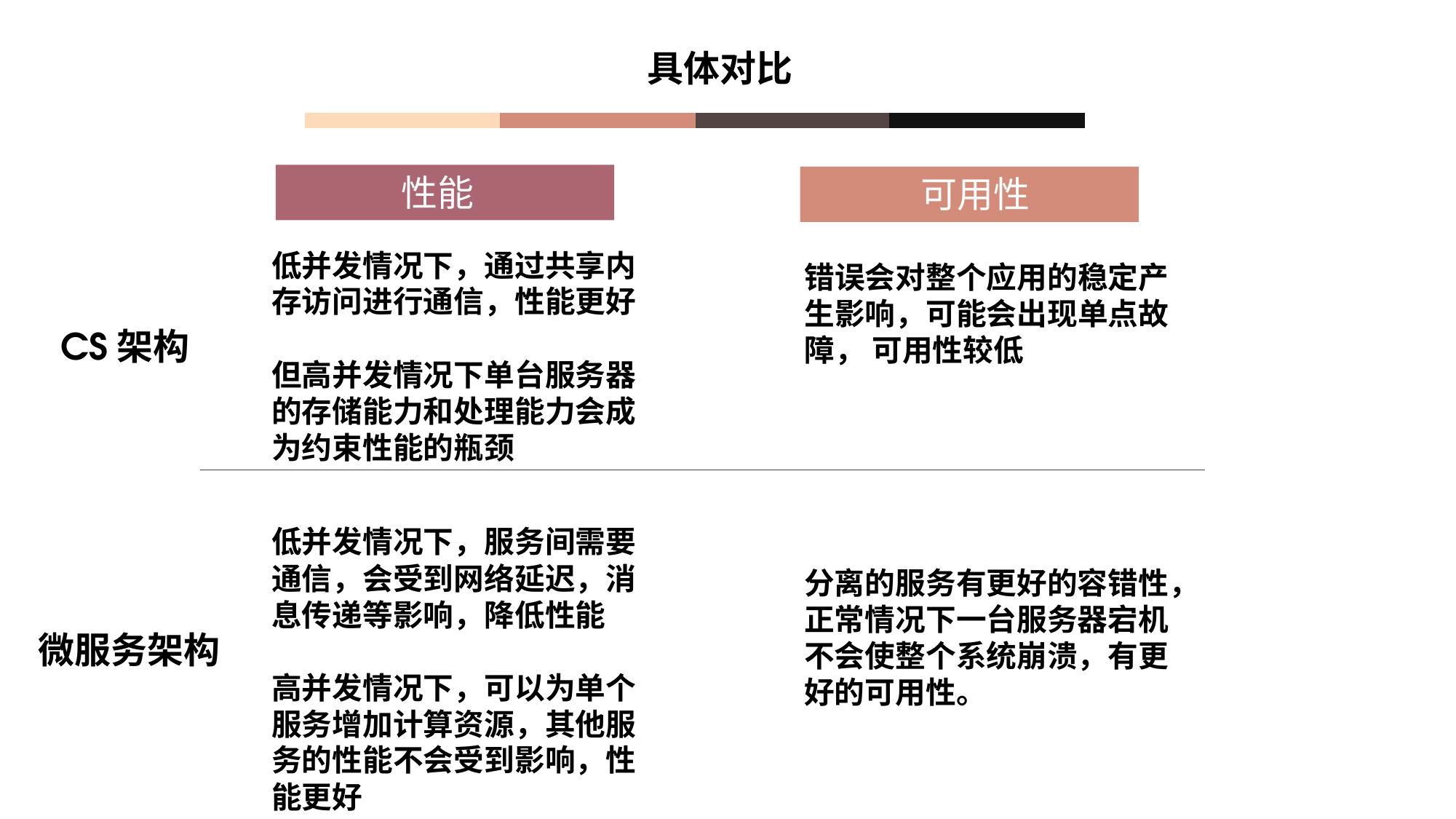

具体对比
性能

可用性

低并发情况下，通过共享内存访问进行通信，性能更好

但高并发情况下单台服务器的存储能力和处理能力会成为约束性能的瓶颈

错误会对整个应用的稳定产生影响，可能会出现单点故障， 可用性较低
CS架构
低并发情况下，服务间需要通信，会受到网络延迟，消息传递等影响，降低性能

高并发情况下，可以为单个服务增加计算资源，其他服务的性能不会受到影响，性能更好
分离的服务有更好的容错性，正常情况下一台服务器宕机不会使整个系统崩溃，有更好的可用性。
微服务架构